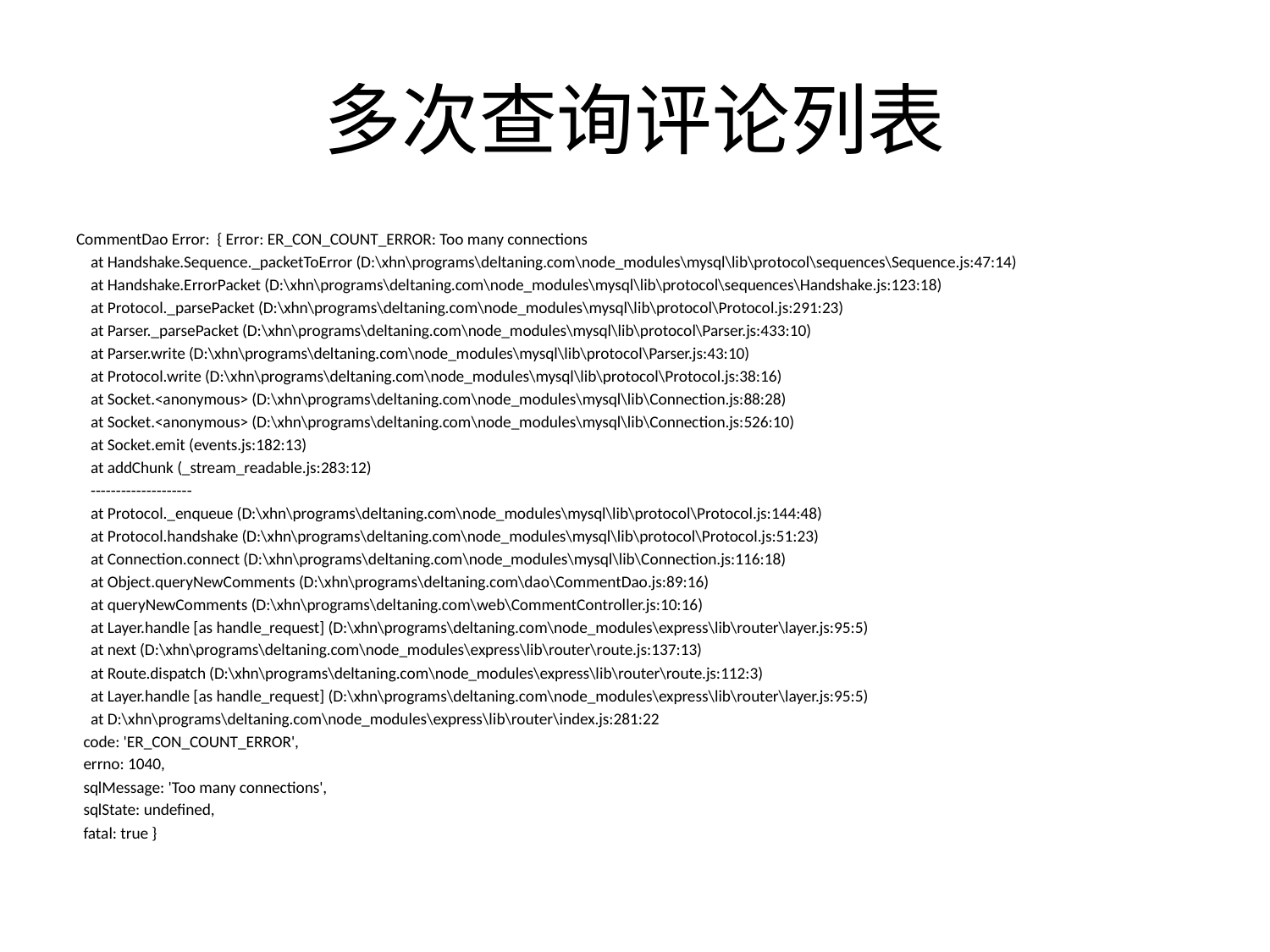

# 多次查询评论列表
CommentDao Error:  { Error: ER_CON_COUNT_ERROR: Too many connections
    at Handshake.Sequence._packetToError (D:\xhn\programs\deltaning.com\node_modules\mysql\lib\protocol\sequences\Sequence.js:47:14)
    at Handshake.ErrorPacket (D:\xhn\programs\deltaning.com\node_modules\mysql\lib\protocol\sequences\Handshake.js:123:18)
    at Protocol._parsePacket (D:\xhn\programs\deltaning.com\node_modules\mysql\lib\protocol\Protocol.js:291:23)
    at Parser._parsePacket (D:\xhn\programs\deltaning.com\node_modules\mysql\lib\protocol\Parser.js:433:10)
    at Parser.write (D:\xhn\programs\deltaning.com\node_modules\mysql\lib\protocol\Parser.js:43:10)
    at Protocol.write (D:\xhn\programs\deltaning.com\node_modules\mysql\lib\protocol\Protocol.js:38:16)
    at Socket.<anonymous> (D:\xhn\programs\deltaning.com\node_modules\mysql\lib\Connection.js:88:28)
    at Socket.<anonymous> (D:\xhn\programs\deltaning.com\node_modules\mysql\lib\Connection.js:526:10)
    at Socket.emit (events.js:182:13)
    at addChunk (_stream_readable.js:283:12)
    --------------------
    at Protocol._enqueue (D:\xhn\programs\deltaning.com\node_modules\mysql\lib\protocol\Protocol.js:144:48)
    at Protocol.handshake (D:\xhn\programs\deltaning.com\node_modules\mysql\lib\protocol\Protocol.js:51:23)
    at Connection.connect (D:\xhn\programs\deltaning.com\node_modules\mysql\lib\Connection.js:116:18)
    at Object.queryNewComments (D:\xhn\programs\deltaning.com\dao\CommentDao.js:89:16)
    at queryNewComments (D:\xhn\programs\deltaning.com\web\CommentController.js:10:16)
    at Layer.handle [as handle_request] (D:\xhn\programs\deltaning.com\node_modules\express\lib\router\layer.js:95:5)
    at next (D:\xhn\programs\deltaning.com\node_modules\express\lib\router\route.js:137:13)
    at Route.dispatch (D:\xhn\programs\deltaning.com\node_modules\express\lib\router\route.js:112:3)
    at Layer.handle [as handle_request] (D:\xhn\programs\deltaning.com\node_modules\express\lib\router\layer.js:95:5)
    at D:\xhn\programs\deltaning.com\node_modules\express\lib\router\index.js:281:22
  code: 'ER_CON_COUNT_ERROR',
  errno: 1040,
  sqlMessage: 'Too many connections',
  sqlState: undefined,
  fatal: true }